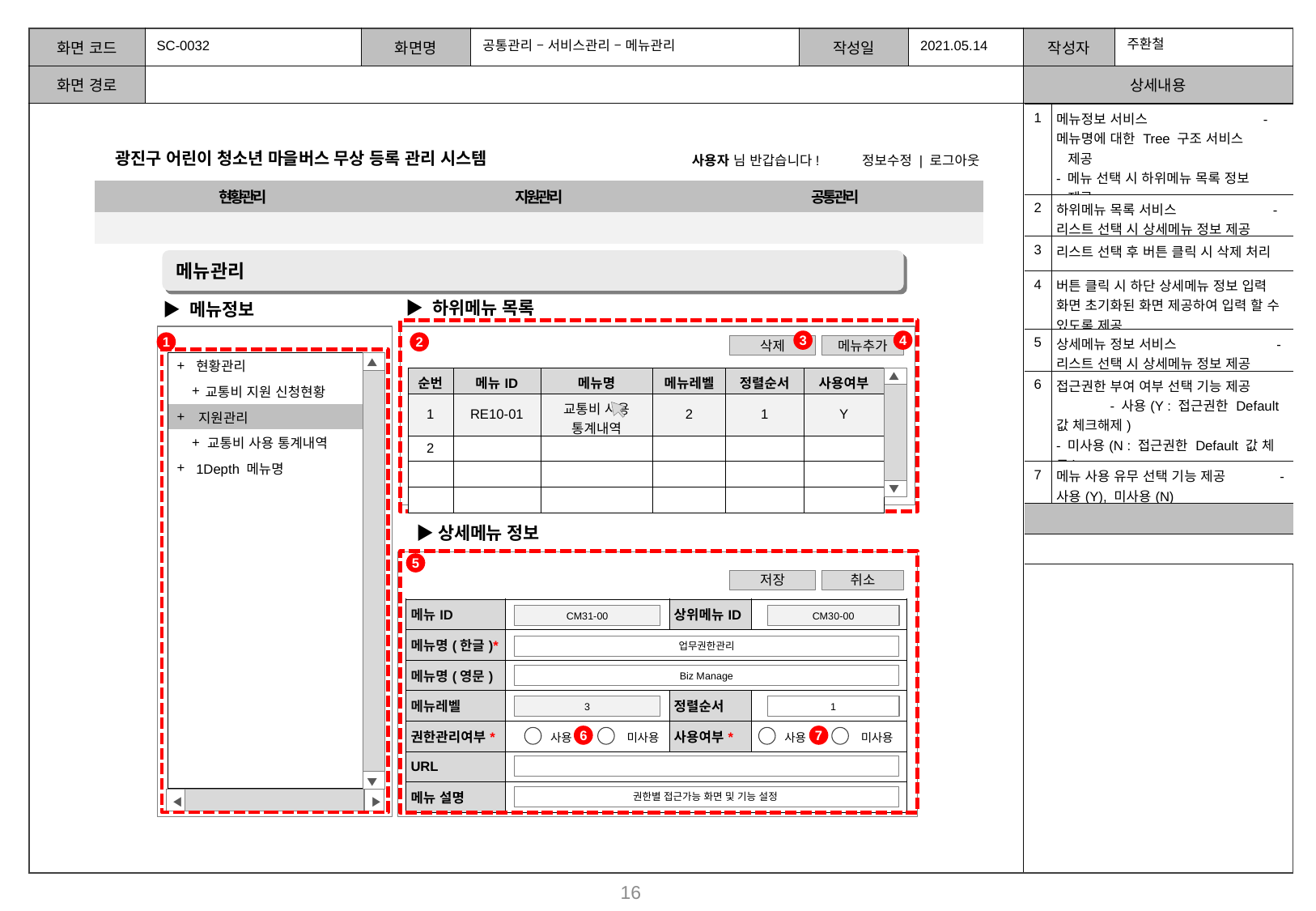

주환철
SC-0032
공통관리 – 서비스관리 – 메뉴관리
2021.05.14
| 1 | 메뉴정보 서비스 - 메뉴명에 대한 Tree 구조 서비스 제공 - 메뉴 선택 시 하위메뉴 목록 정보 제공 |
| --- | --- |
| 2 | 하위메뉴 목록 서비스 - 리스트 선택 시 상세메뉴 정보 제공 |
| 3 | 리스트 선택 후 버튼 클릭 시 삭제 처리 |
| 4 | 버튼 클릭 시 하단 상세메뉴 정보 입력 화면 초기화된 화면 제공하여 입력 할 수 있도록 제공 |
| 5 | 상세메뉴 정보 서비스 - 리스트 선택 시 상세메뉴 정보 제공 |
| 6 | 접근권한 부여 여부 선택 기능 제공 - 사용(Y : 접근권한 Default 값 체크해제) - 미사용(N : 접근권한 Default 값 체크) |
| 7 | 메뉴 사용 유무 선택 기능 제공 - 사용(Y), 미사용(N) |
|  |  |
|  |  |
광진구 어린이 청소년 마을버스 무상 등록 관리 시스템
사용자 님 반갑습니다!
정보수정 | 로그아웃
| 현황관리 | 지원관리 | 자원관리 | 공통관리 | 공통관리 |
| --- | --- | --- | --- | --- |
|  |  |  |  |  |
메뉴관리
▶ 하위메뉴 목록
▶ 메뉴정보

3
4
1
2
삭제
메뉴추가

| + | 현황관리 |  |
| --- | --- | --- |
|  | + | 교통비 지원 신청현황 |
| + | 지원관리 |  |
|  | + | 교통비 사용 통계내역 |
| + | 1Depth 메뉴명 |  |
|  |  |  |
|  |  |  |
|  |  |  |
|  |  |  |
|  |  |  |
|  |  |  |
|  |  |  |
|  |  |  |
|  |  |  |
|  |  |  |
|  |  |  |
|  |  |  |
◀

▶
| 순번 | 메뉴ID | 메뉴명 | 메뉴레벨 | 정렬순서 | 사용여부 |
| --- | --- | --- | --- | --- | --- |
| 1 | RE10-01 | 교통비 사용 통계내역 | 2 | 1 | Y |
| 2 |  |  |  |  |  |
|  |  |  |  |  |  |
|  |  |  |  |  |  |
◀

▶

▶상세메뉴 정보

5
저장
취소
| 메뉴ID |  | 상위메뉴ID |  |
| --- | --- | --- | --- |
| 메뉴명(한글)\* |  |  |  |
| 메뉴명(영문) |  |  |  |
| 메뉴레벨 |  | 정렬순서 |  |
| 권한관리여부\* |  | 사용여부\* |  |
| URL |  |  |  |
| 메뉴 설명 |  |  |  |
CM31-00
CM30-00
업무권한관리
Biz Manage
◀

▶
3
1

6
7
미사용

미사용

사용

사용

권한별 접근가능 화면 및 기능 설정